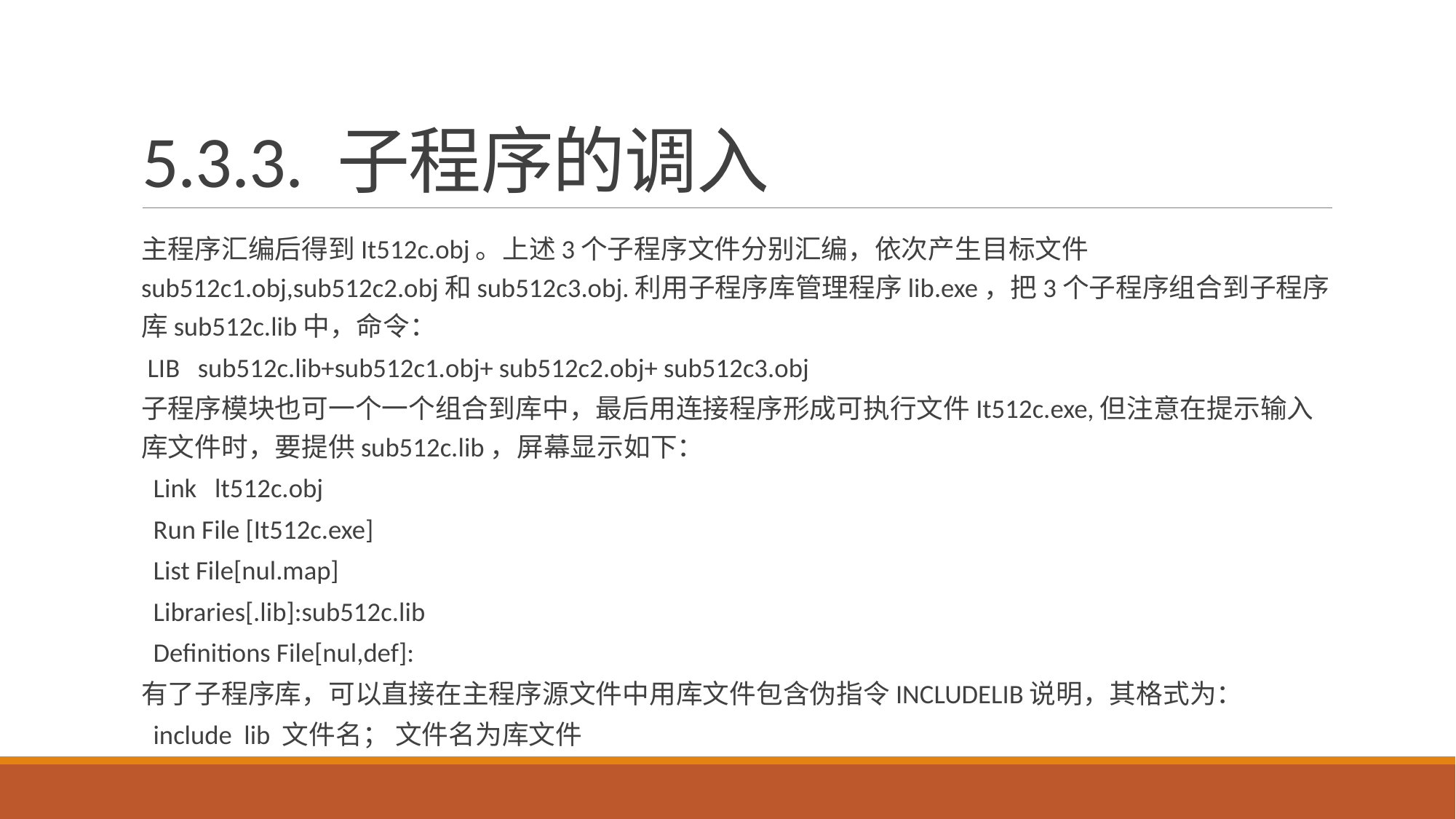

# 5.3.3. 子程序的调入
主程序汇编后得到It512c.obj。上述3个子程序文件分别汇编，依次产生目标文件sub512c1.obj,sub512c2.obj和sub512c3.obj.利用子程序库管理程序lib.exe，把3个子程序组合到子程序库sub512c.lib中，命令：
 LIB   sub512c.lib+sub512c1.obj+ sub512c2.obj+ sub512c3.obj
子程序模块也可一个一个组合到库中，最后用连接程序形成可执行文件It512c.exe,但注意在提示输入库文件时，要提供sub512c.lib，屏幕显示如下：
  Link   lt512c.obj
  Run File [It512c.exe]
  List File[nul.map]
  Libraries[.lib]:sub512c.lib
  Definitions File[nul,def]:
有了子程序库，可以直接在主程序源文件中用库文件包含伪指令INCLUDELIB说明，其格式为：
  include  lib 文件名； 文件名为库文件